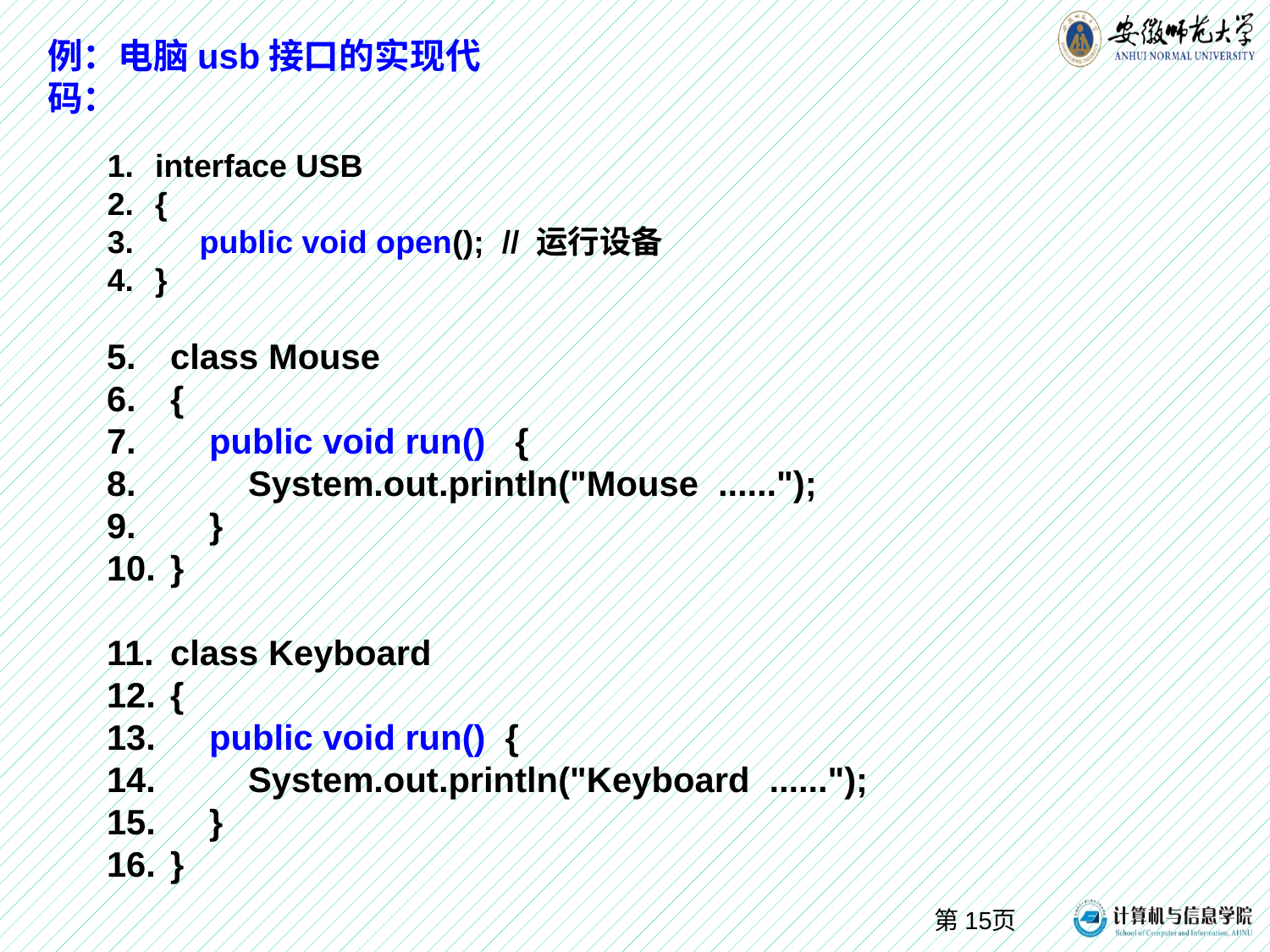

例：电脑usb接口的实现代码：
interface USB
{
     public void open();  // 运行设备
}
class Mouse
{
    public void run()   {
        System.out.println("Mouse  ......");
    }
}

class Keyboard
{
    public void run()  {
        System.out.println("Keyboard  ......");
    }
}
第15页